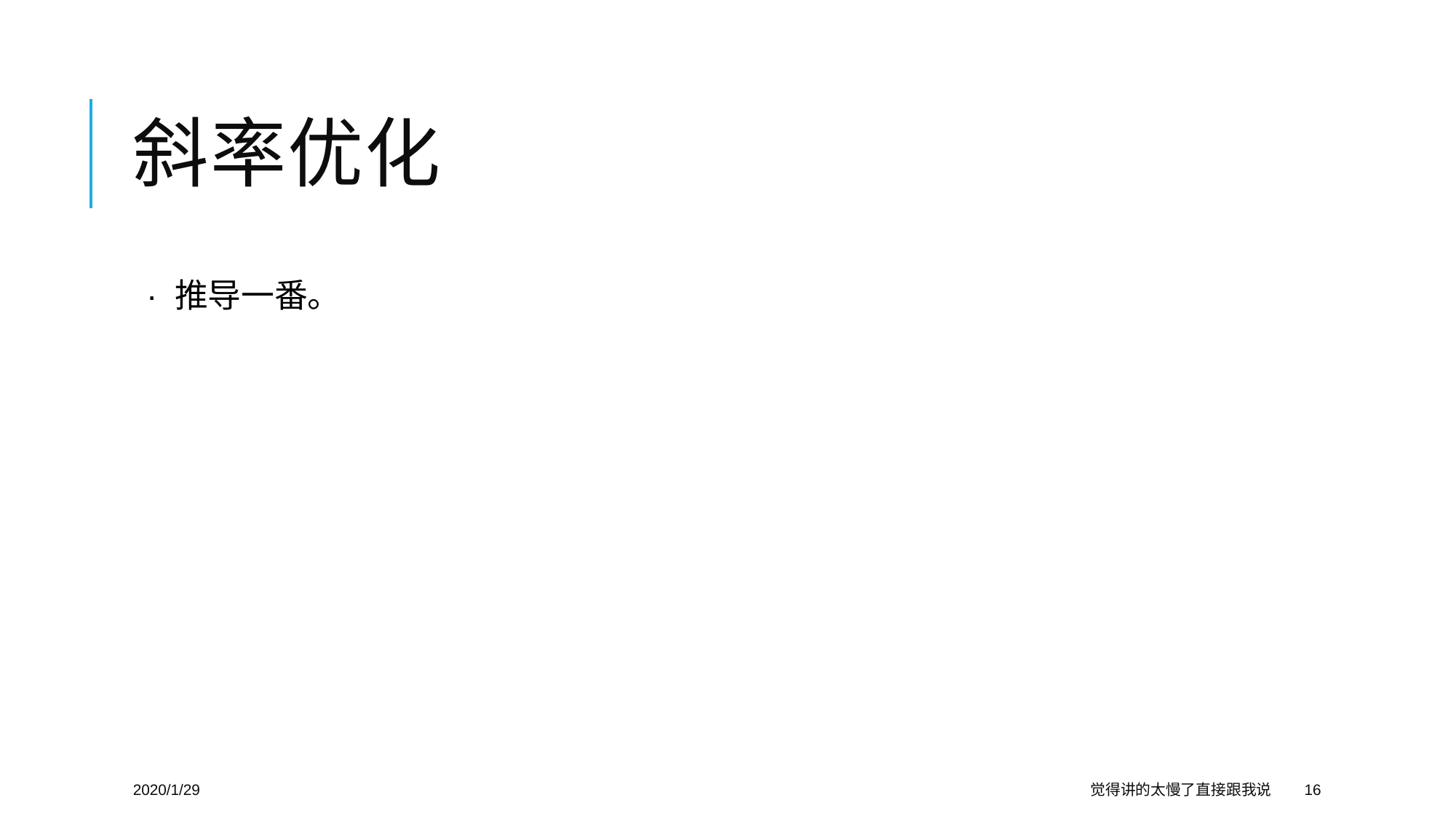

# 斜率优化
  · 推导一番。
2020/1/29
觉得讲的太慢了直接跟我说
16